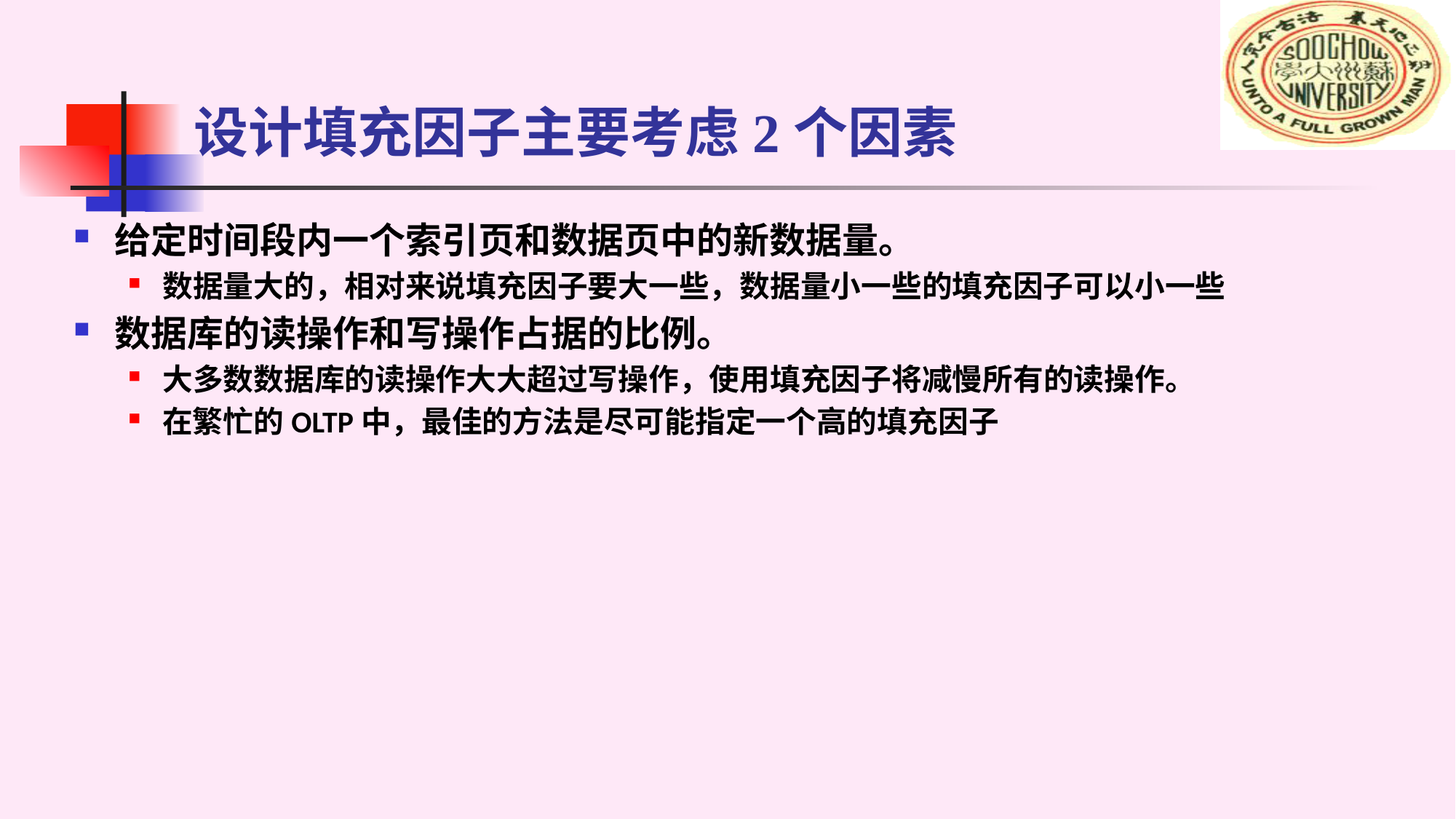

# 设计填充因子主要考虑2个因素
给定时间段内一个索引页和数据页中的新数据量。
数据量大的，相对来说填充因子要大一些，数据量小一些的填充因子可以小一些
数据库的读操作和写操作占据的比例。
大多数数据库的读操作大大超过写操作，使用填充因子将减慢所有的读操作。
在繁忙的OLTP中，最佳的方法是尽可能指定一个高的填充因子